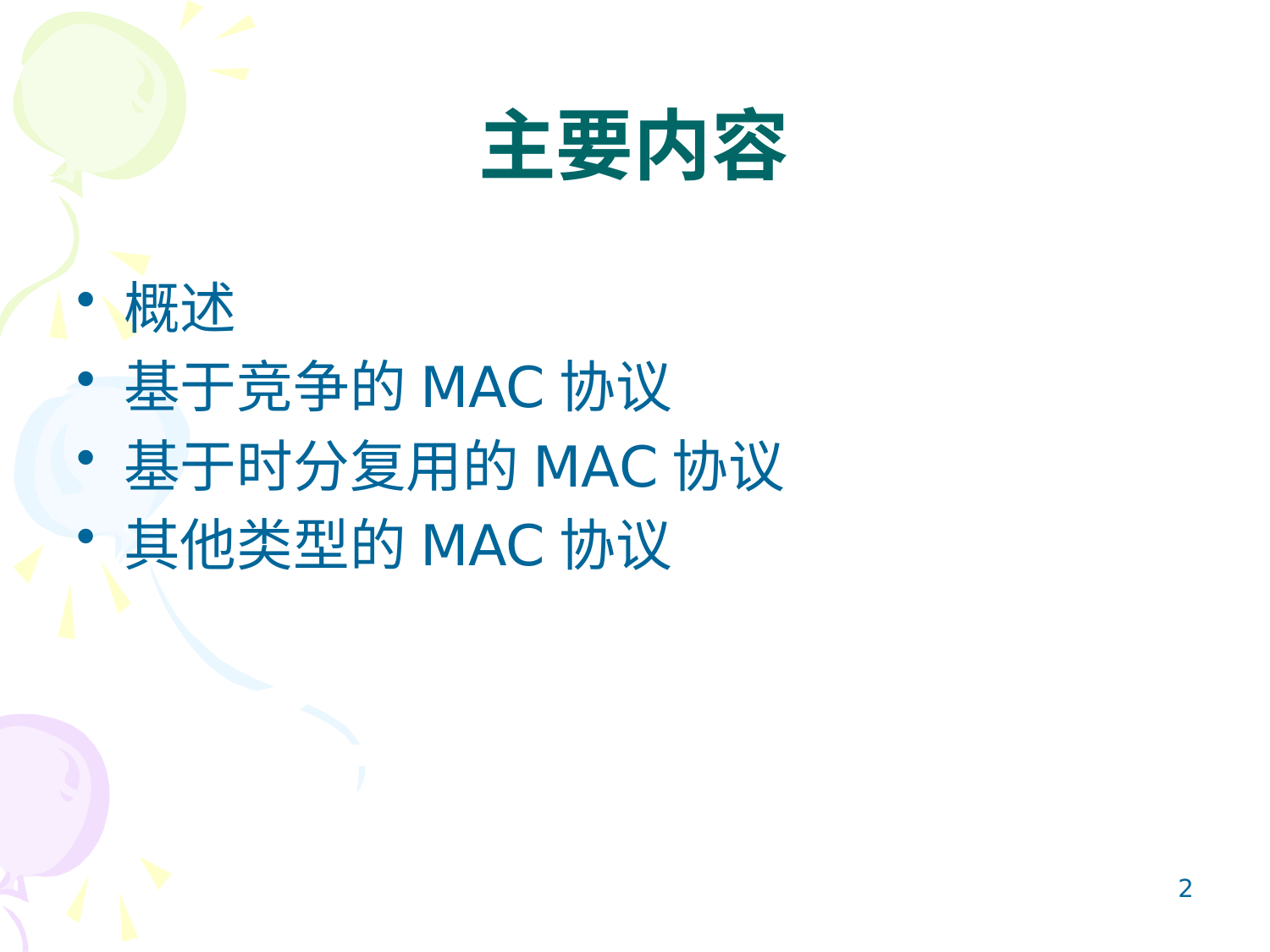

# 主要内容
概述
基于竞争的MAC协议
基于时分复用的MAC协议
其他类型的MAC协议
2